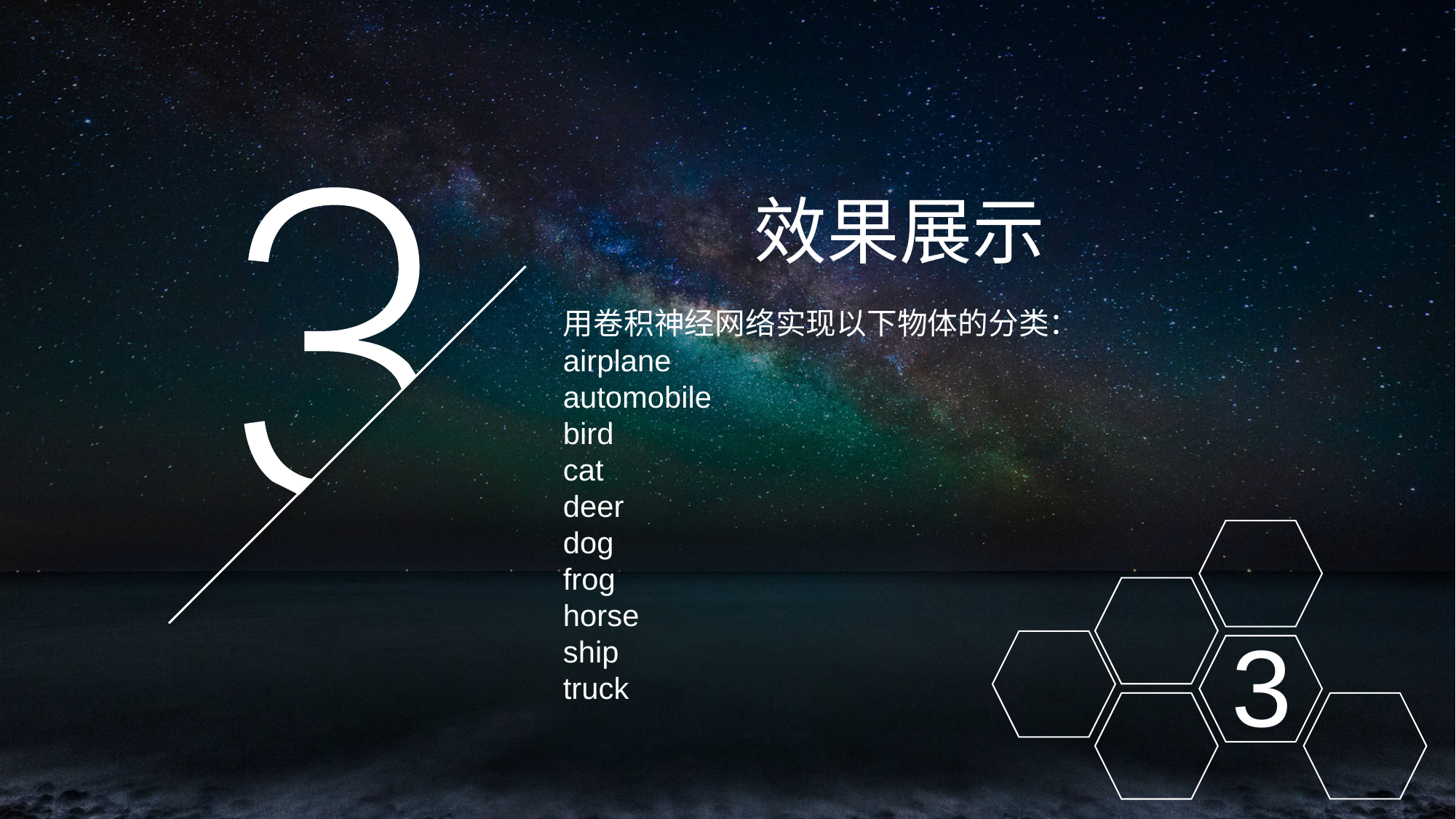

效果展示

用卷积神经网络实现以下物体的分类：
airplane
automobile
bird
cat
deer
dog
frog
horse
ship
truck

3